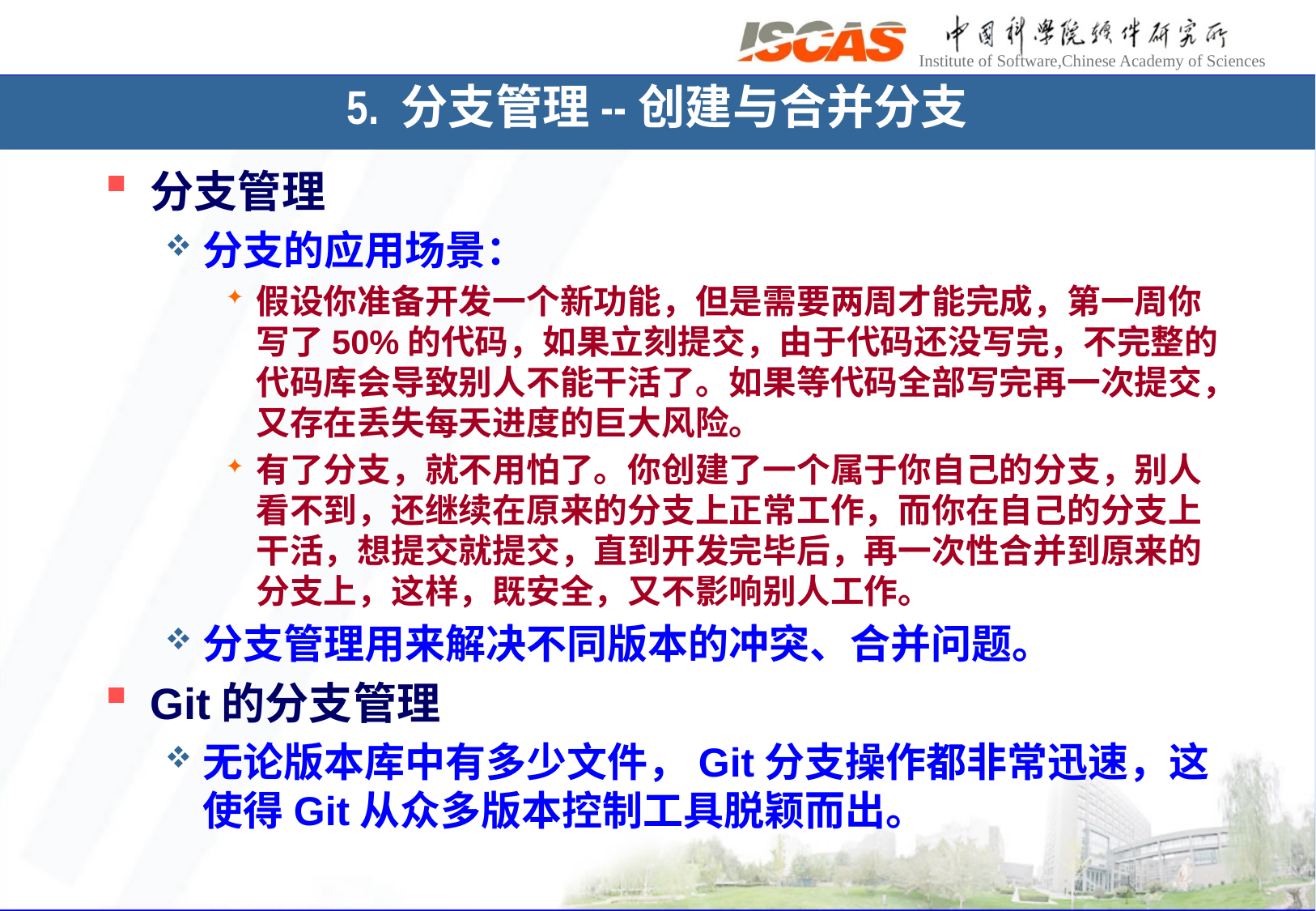

5. 分支管理--创建与合并分支
分支管理
分支的应用场景：
假设你准备开发一个新功能，但是需要两周才能完成，第一周你写了50%的代码，如果立刻提交，由于代码还没写完，不完整的代码库会导致别人不能干活了。如果等代码全部写完再一次提交，又存在丢失每天进度的巨大风险。
有了分支，就不用怕了。你创建了一个属于你自己的分支，别人看不到，还继续在原来的分支上正常工作，而你在自己的分支上干活，想提交就提交，直到开发完毕后，再一次性合并到原来的分支上，这样，既安全，又不影响别人工作。
分支管理用来解决不同版本的冲突、合并问题。
Git的分支管理
无论版本库中有多少文件，Git分支操作都非常迅速，这使得Git从众多版本控制工具脱颖而出。